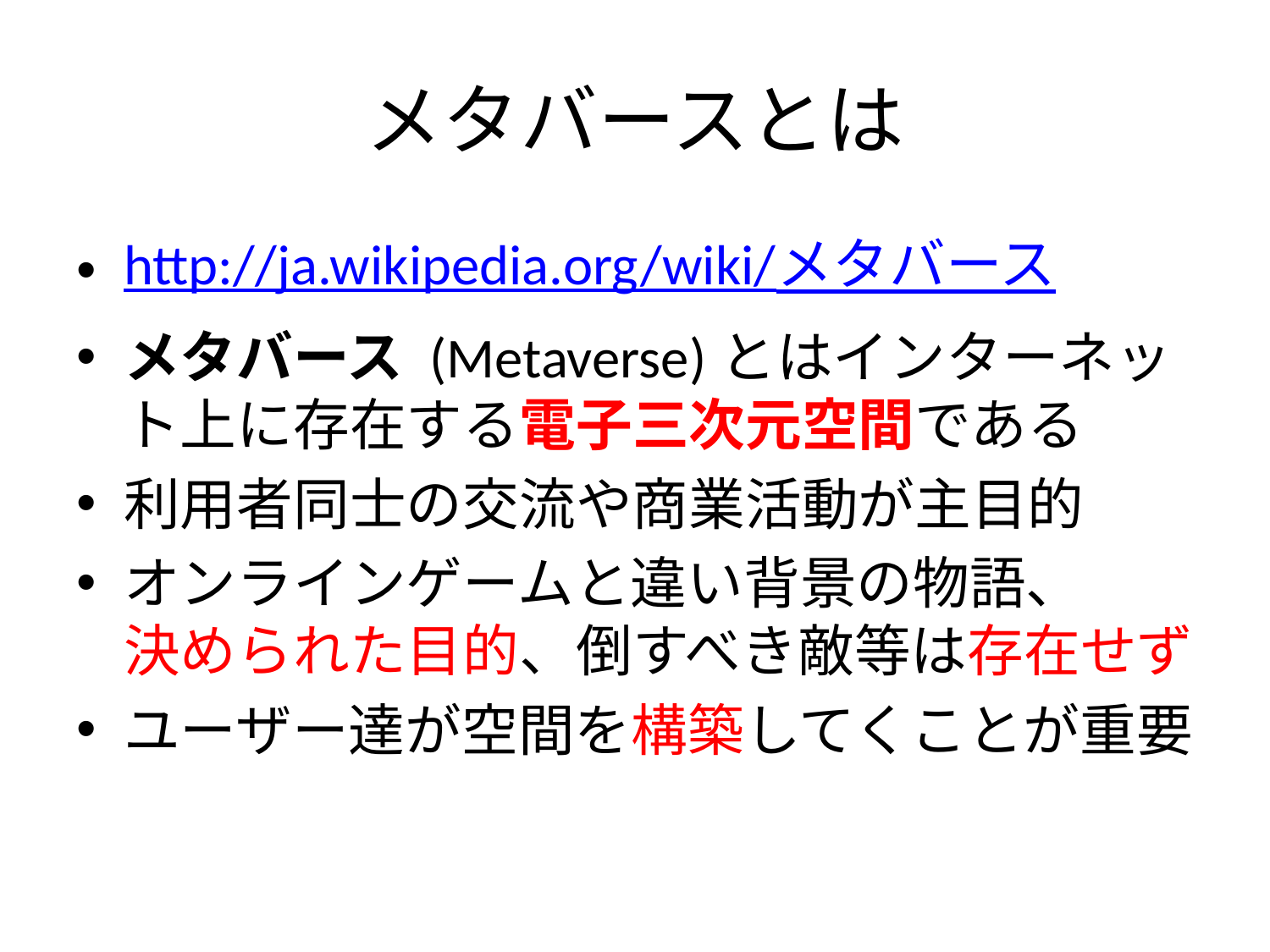

# メタバースとは
http://ja.wikipedia.org/wiki/メタバース
メタバース (Metaverse)とはインターネット上に存在する電子三次元空間である
利用者同士の交流や商業活動が主目的
オンラインゲームと違い背景の物語、
決められた目的、倒すべき敵等は存在せず
ユーザー達が空間を構築してくことが重要